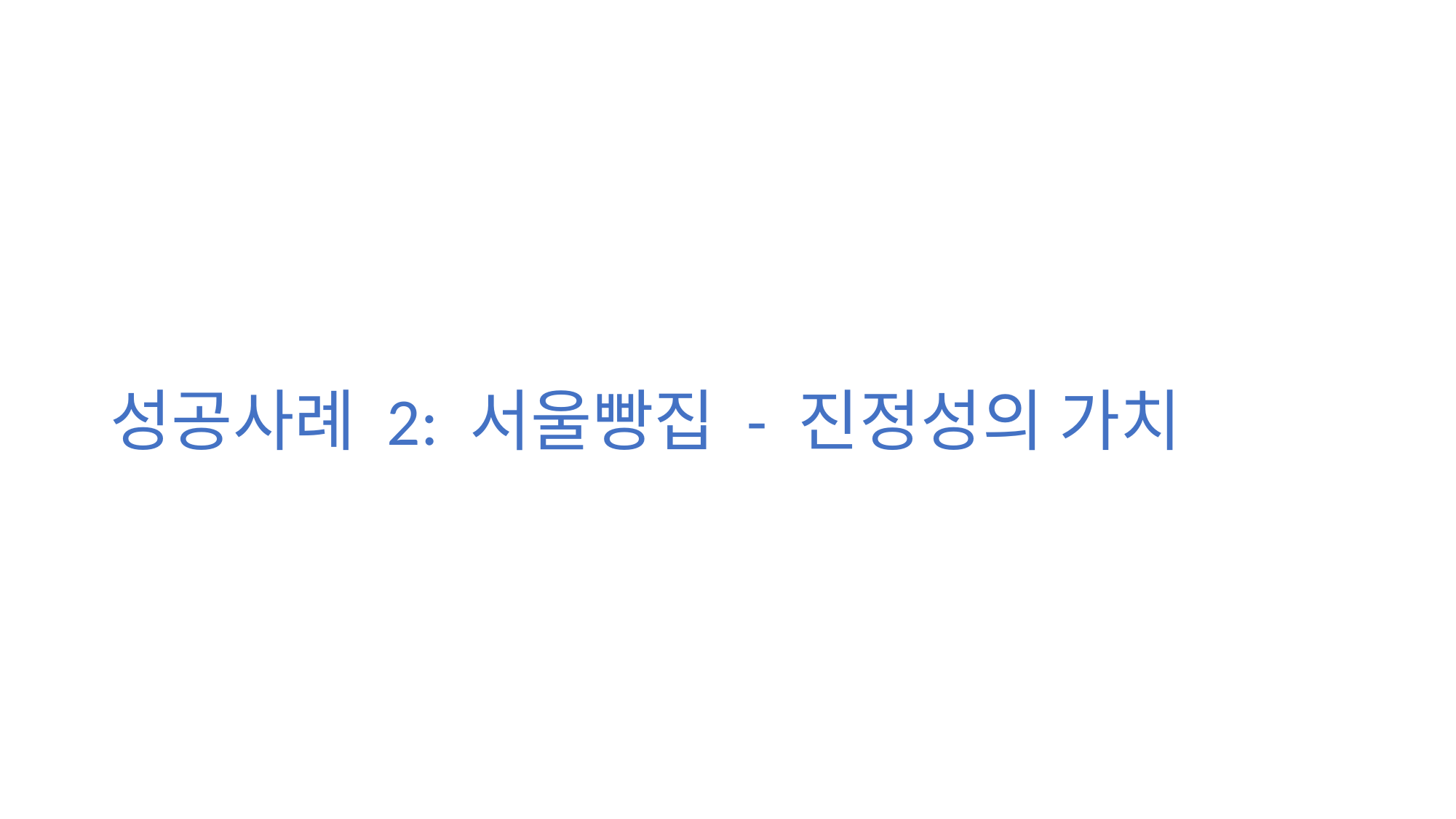

# 성공사례 2: 서울빵집 - 진정성의 가치